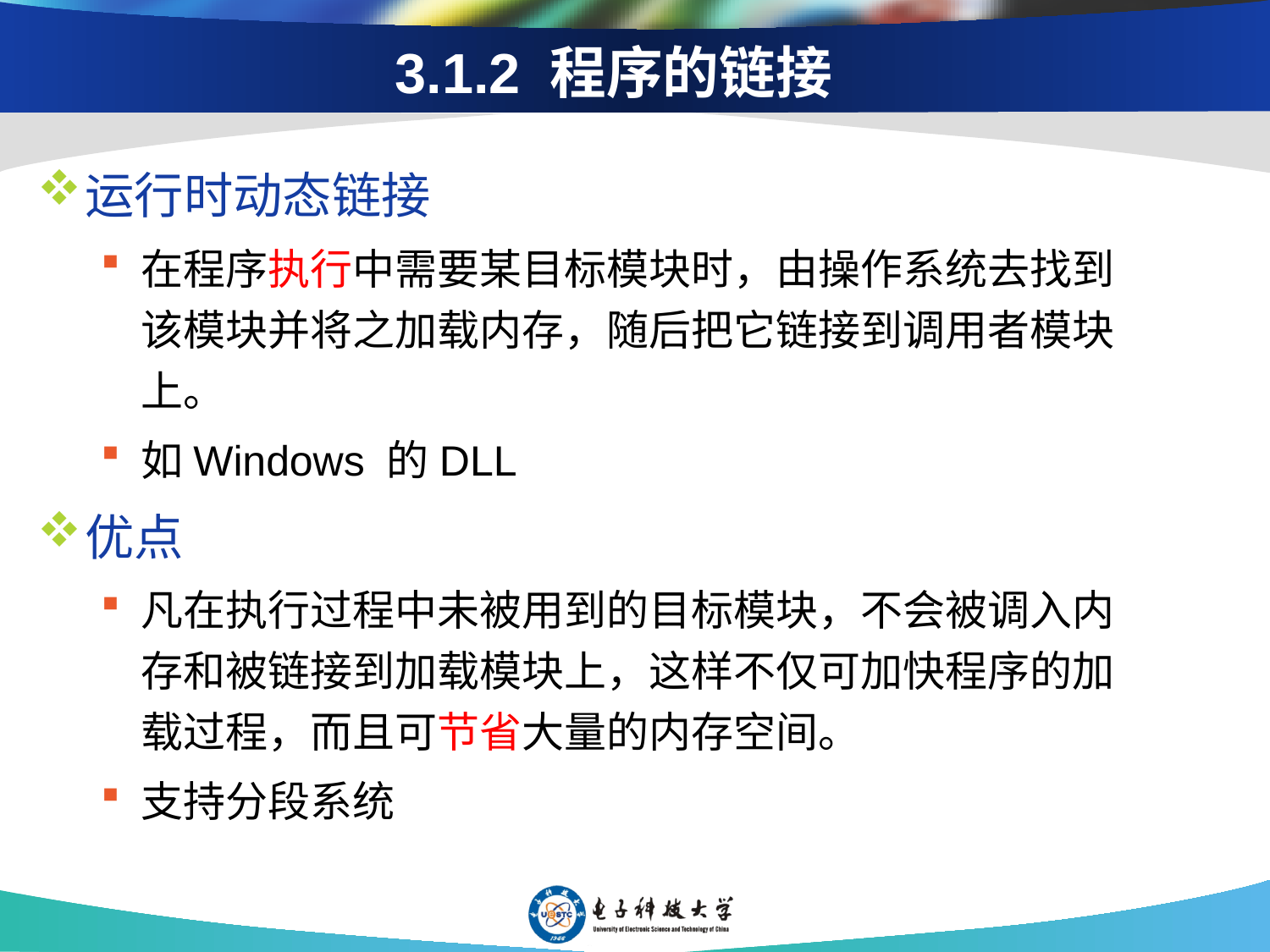

# 3.1.2 程序的链接
运行时动态链接
在程序执行中需要某目标模块时，由操作系统去找到该模块并将之加载内存，随后把它链接到调用者模块上。
如Windows 的DLL
优点
凡在执行过程中未被用到的目标模块，不会被调入内存和被链接到加载模块上，这样不仅可加快程序的加载过程，而且可节省大量的内存空间。
支持分段系统